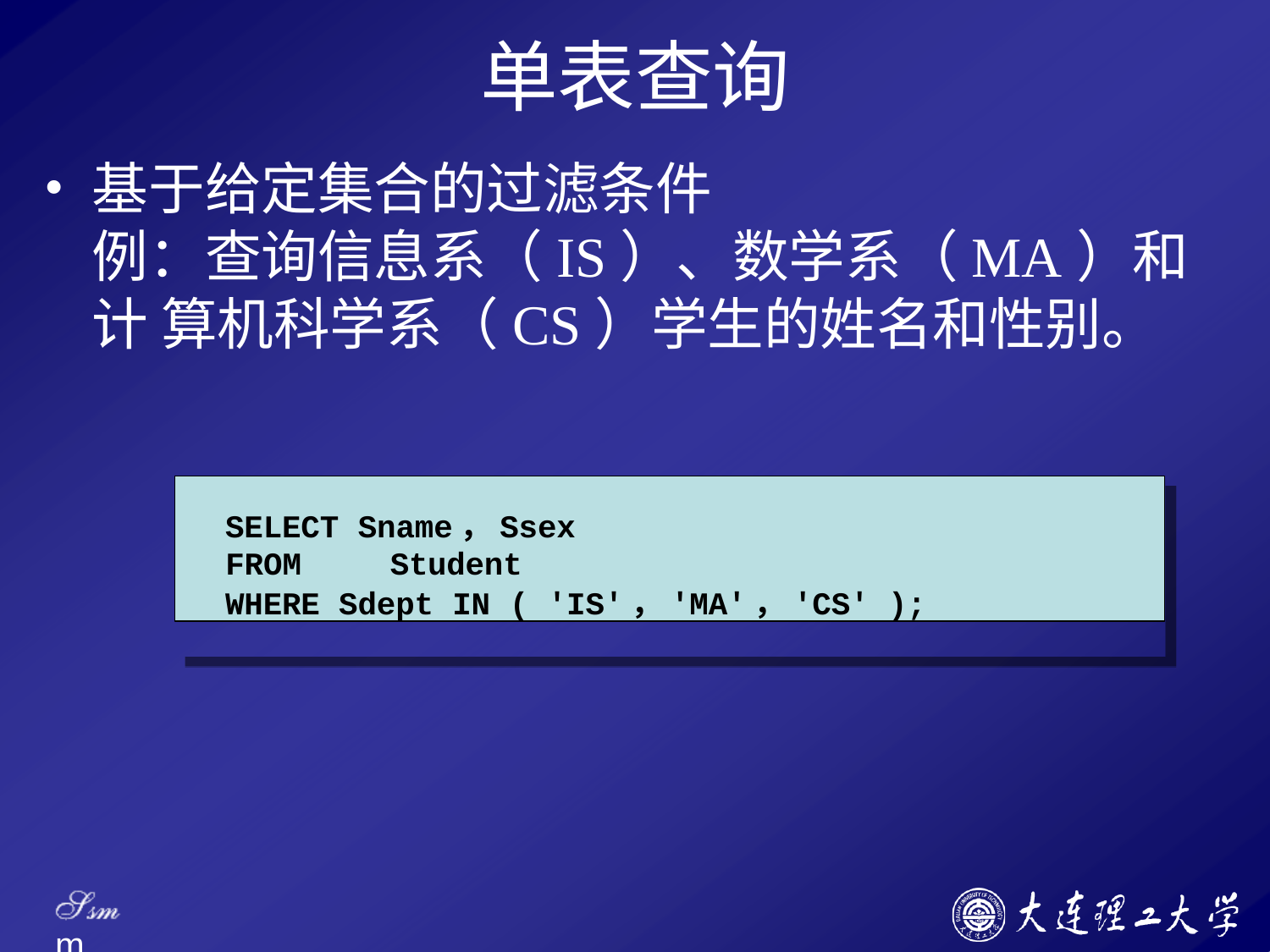

# 单表查询
基于给定集合的过滤条件
例：查询信息系（IS）、数学系（MA）和计 算机科学系（CS）学生的姓名和性别。
SELECT Sname，Ssex
FROM	Student
WHERE Sdept IN ( 'IS'，'MA'，'CS' );

Ssm